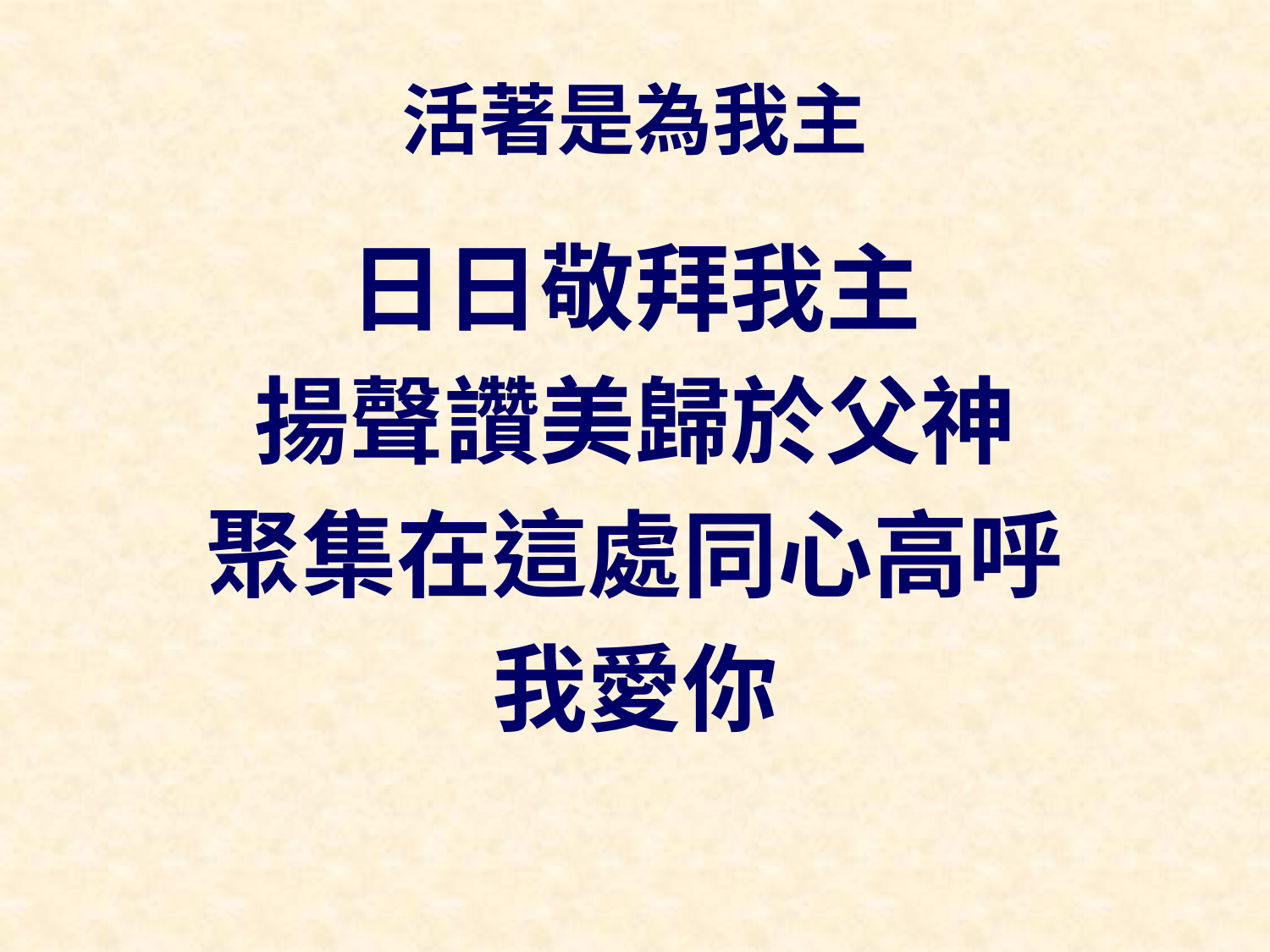

# 活著是為我主
日日敬拜我主
揚聲讚美歸於父神
聚集在這處同心高呼
我愛你